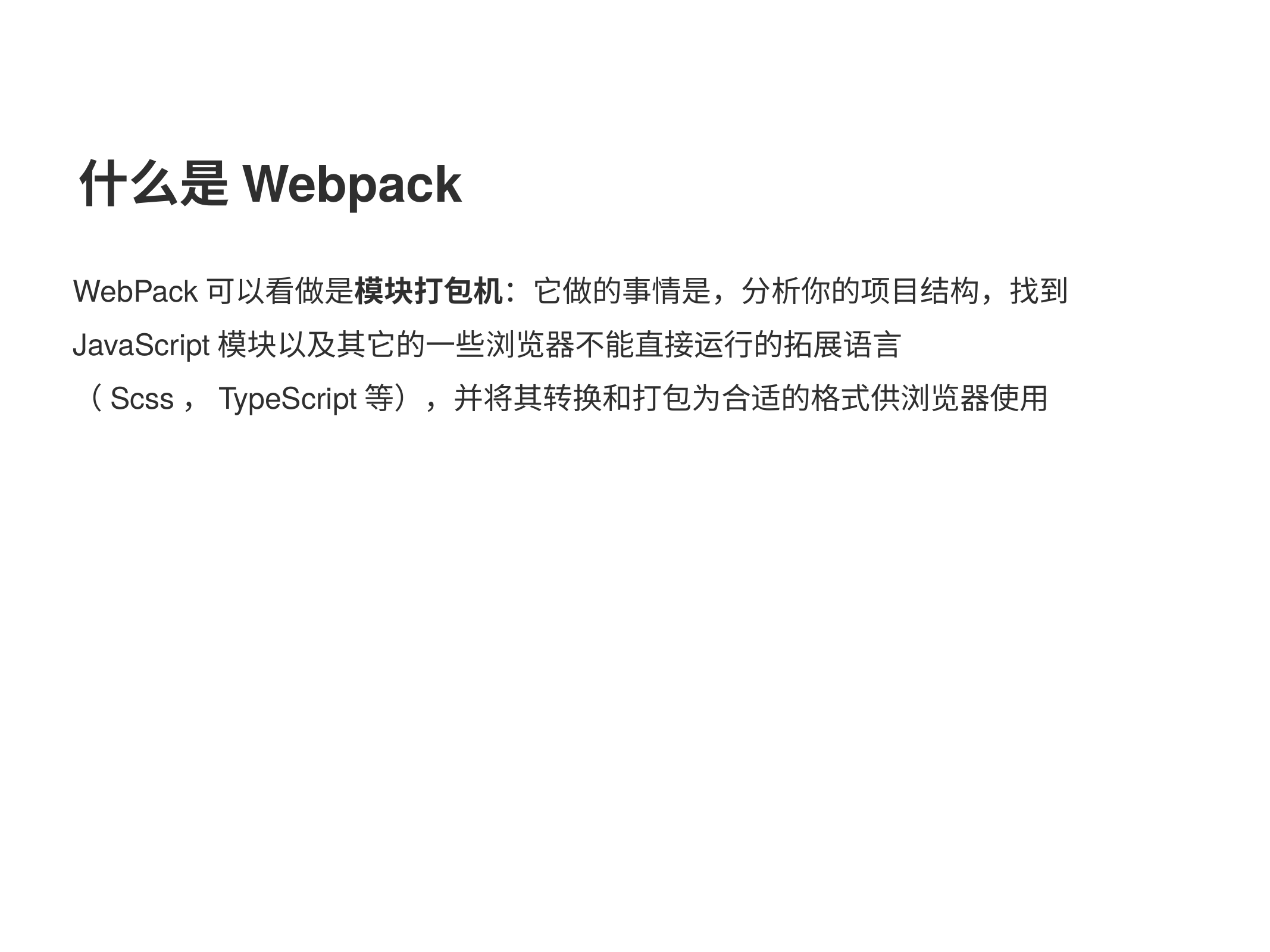

# 什么是Webpack
WebPack可以看做是模块打包机：它做的事情是，分析你的项目结构，找到JavaScript模块以及其它的一些浏览器不能直接运行的拓展语言（Scss，TypeScript等），并将其转换和打包为合适的格式供浏览器使用